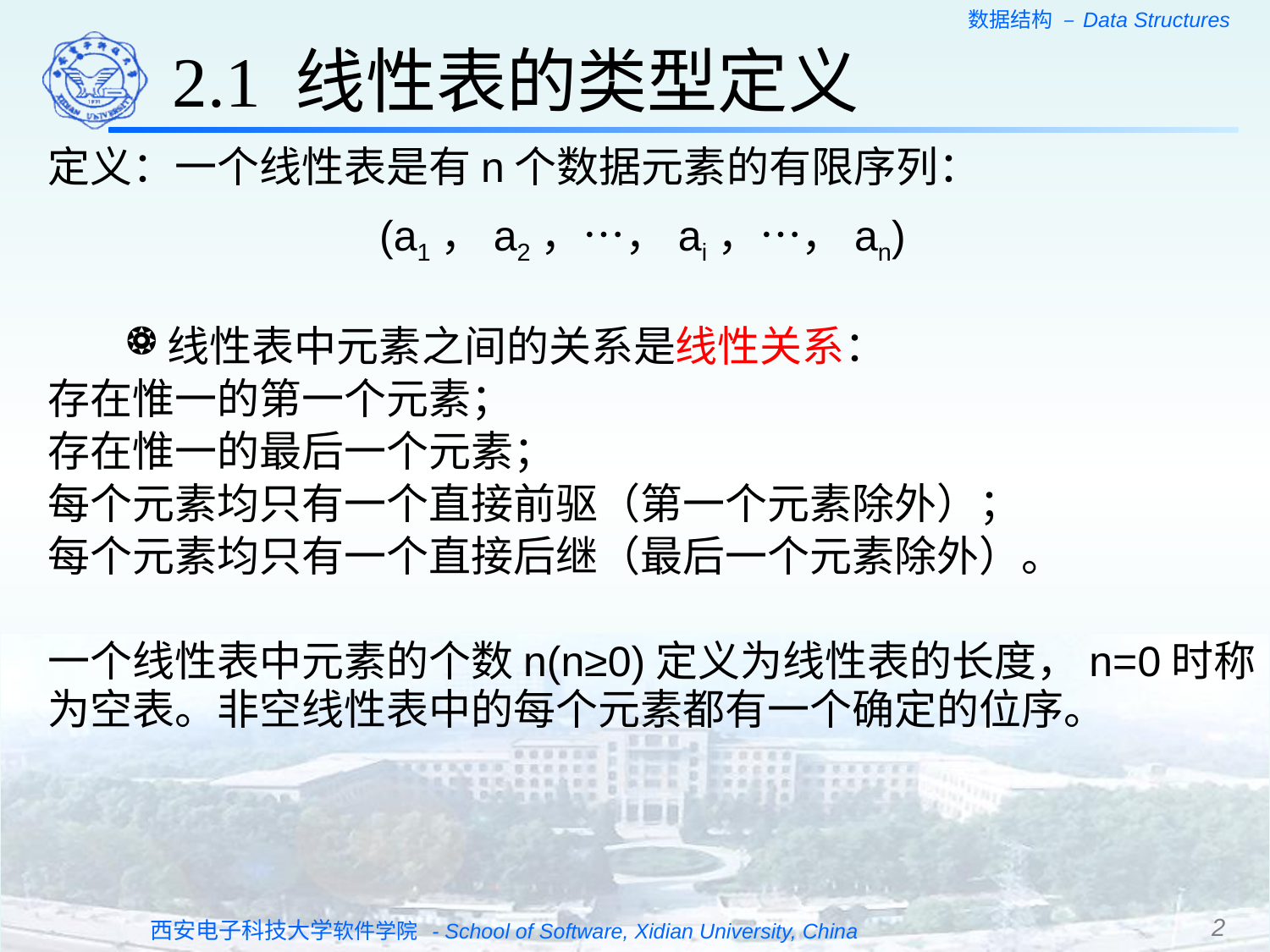

2.1 线性表的类型定义
定义：一个线性表是有n个数据元素的有限序列：
                            (a1，a2，…，ai，…，an)

线性表中元素之间的关系是线性关系：
存在惟一的第一个元素；
存在惟一的最后一个元素；
每个元素均只有一个直接前驱（第一个元素除外）；
每个元素均只有一个直接后继（最后一个元素除外）。

一个线性表中元素的个数n(n≥0)定义为线性表的长度，n=0时称为空表。非空线性表中的每个元素都有一个确定的位序。
2